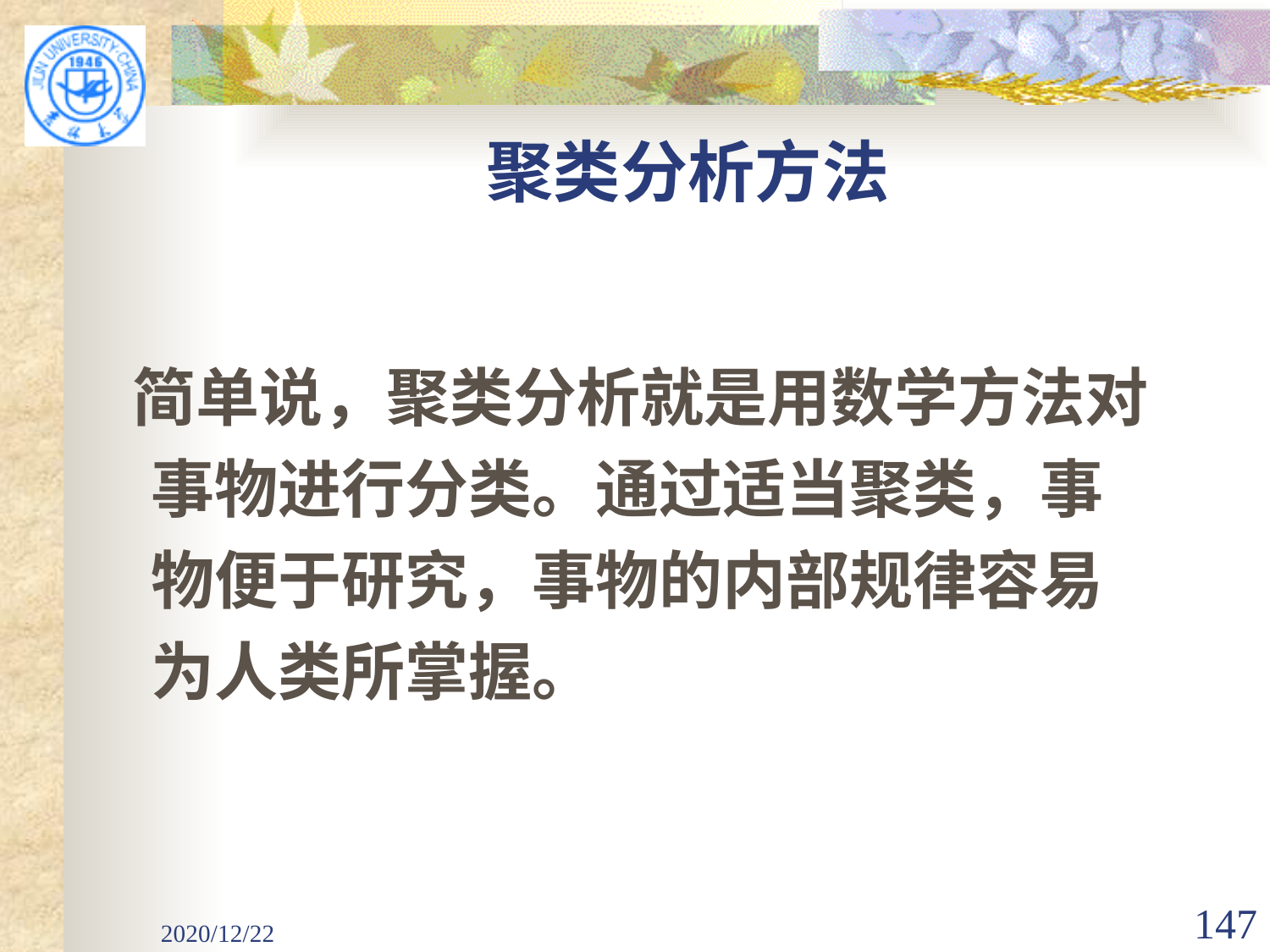

# 聚类分析方法
    简单说，聚类分析就是用数学方法对事物进行分类。通过适当聚类，事物便于研究，事物的内部规律容易为人类所掌握。
2020/12/22
147